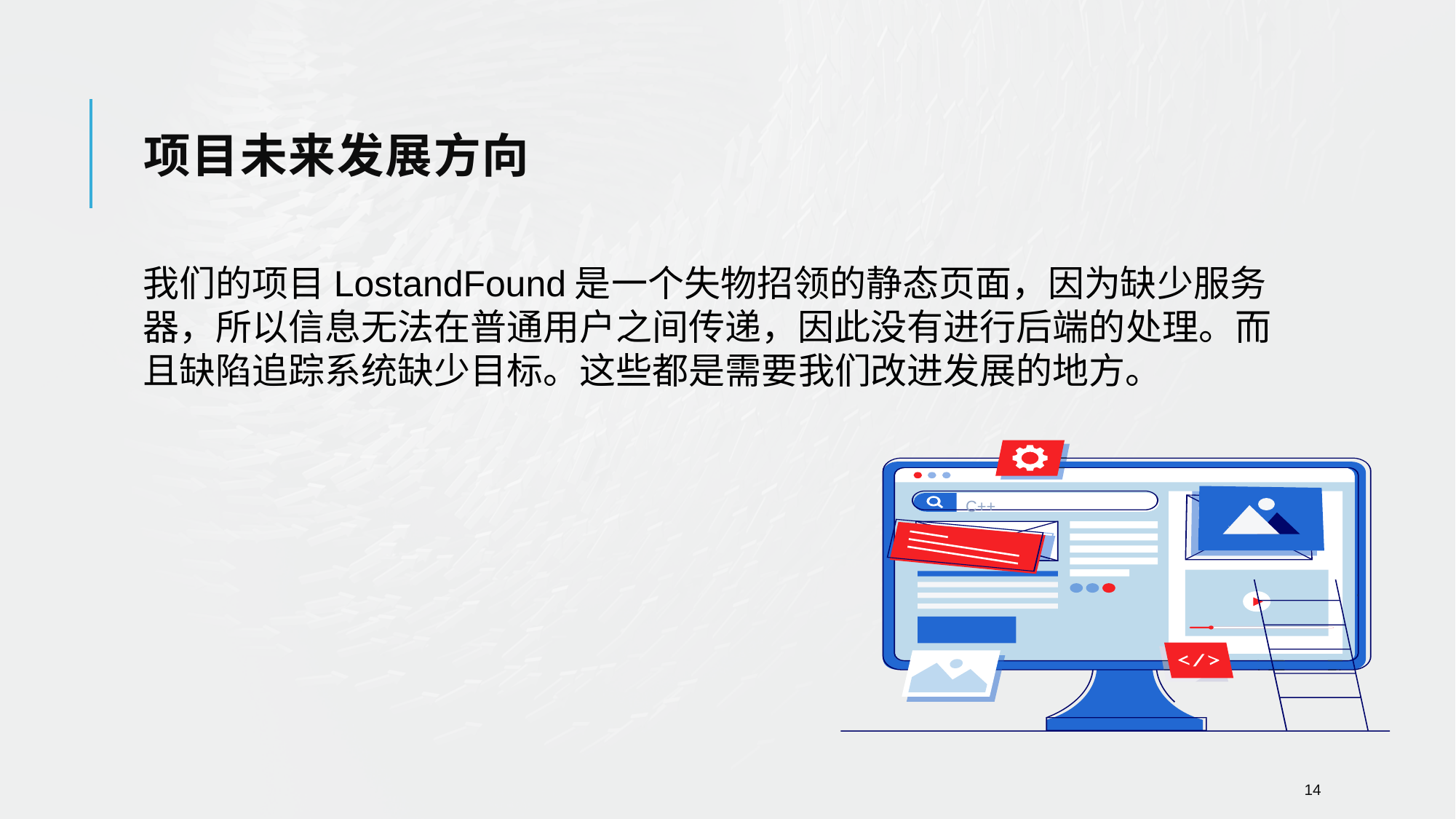

# 项目未来发展方向
我们的项目LostandFound是一个失物招领的静态页面，因为缺少服务器，所以信息无法在普通用户之间传递，因此没有进行后端的处理。而且缺陷追踪系统缺少目标。这些都是需要我们改进发展的地方。

C++

14